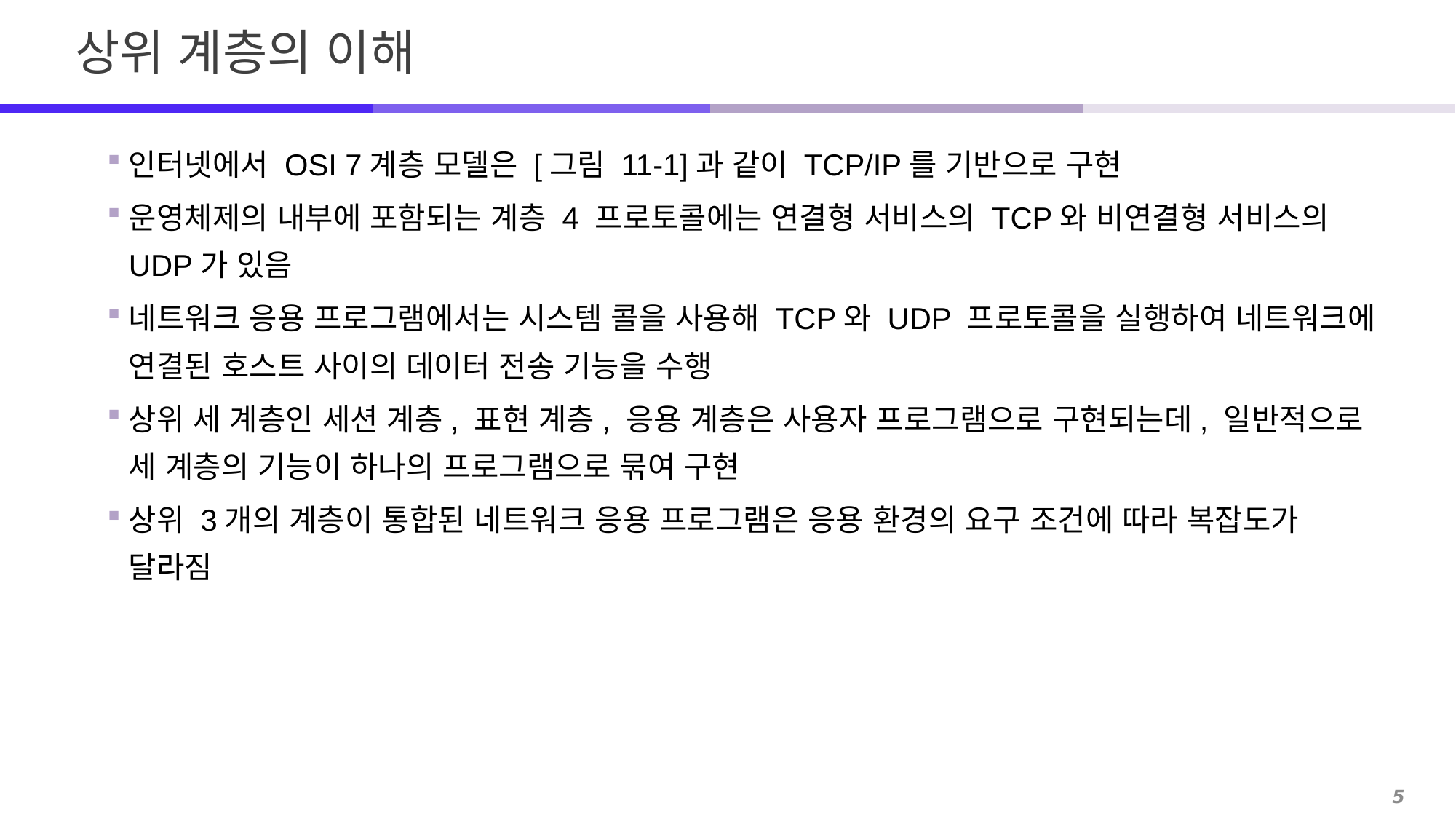

# 상위 계층의 이해
인터넷에서 OSI 7계층 모델은 [그림 11-1]과 같이 TCP/IP를 기반으로 구현
운영체제의 내부에 포함되는 계층 4 프로토콜에는 연결형 서비스의 TCP와 비연결형 서비스의 UDP가 있음
네트워크 응용 프로그램에서는 시스템 콜을 사용해 TCP와 UDP 프로토콜을 실행하여 네트워크에 연결된 호스트 사이의 데이터 전송 기능을 수행
상위 세 계층인 세션 계층, 표현 계층, 응용 계층은 사용자 프로그램으로 구현되는데, 일반적으로 세 계층의 기능이 하나의 프로그램으로 묶여 구현
상위 3개의 계층이 통합된 네트워크 응용 프로그램은 응용 환경의 요구 조건에 따라 복잡도가 달라짐